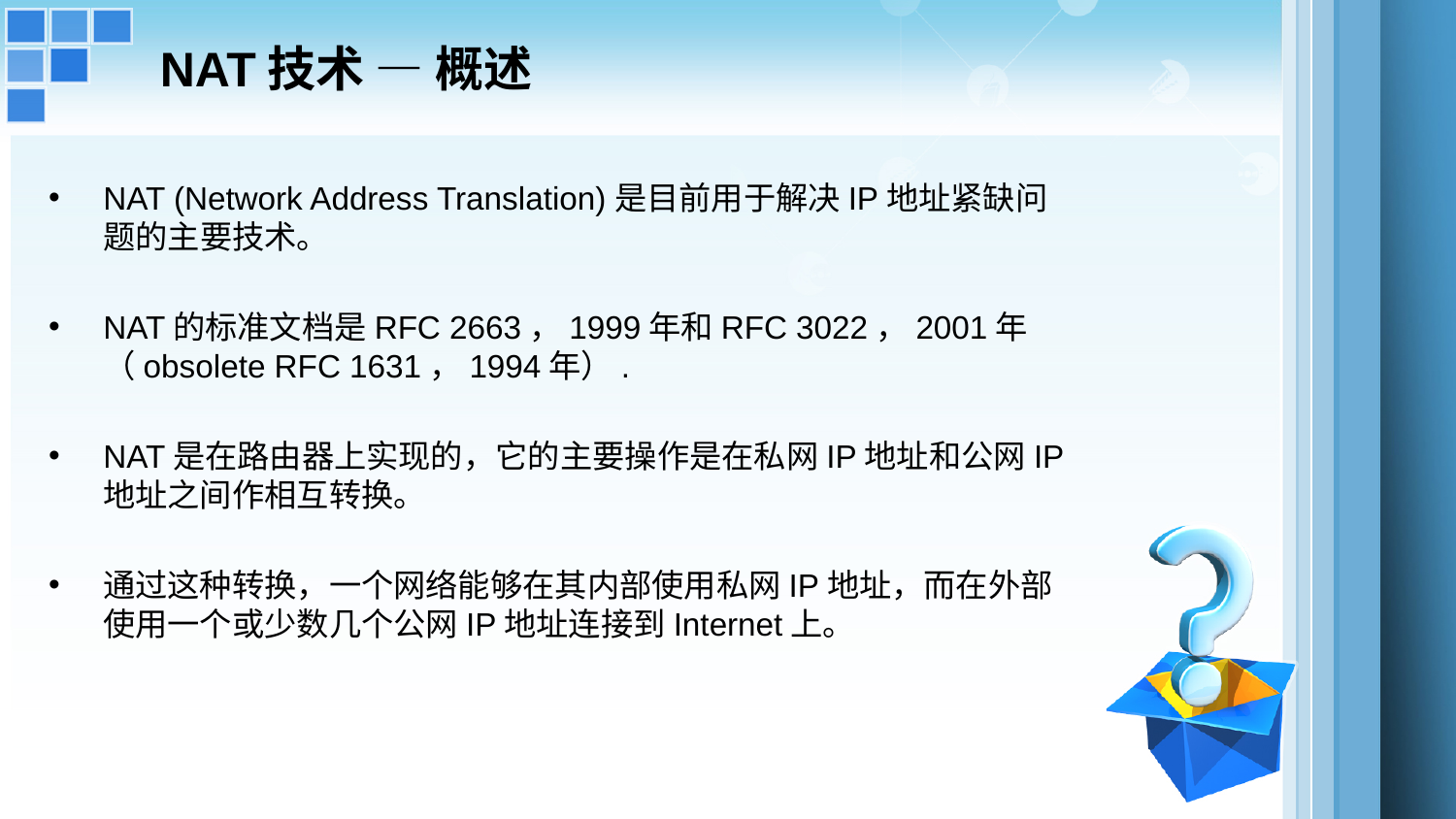

NAT技术 — 概述
NAT (Network Address Translation)是目前用于解决IP地址紧缺问题的主要技术。

NAT的标准文档是RFC 2663，1999年和RFC 3022，2001年（obsolete RFC 1631，1994年）.

NAT是在路由器上实现的，它的主要操作是在私网IP地址和公网IP地址之间作相互转换。

通过这种转换，一个网络能够在其内部使用私网IP地址，而在外部使用一个或少数几个公网IP地址连接到Internet上。